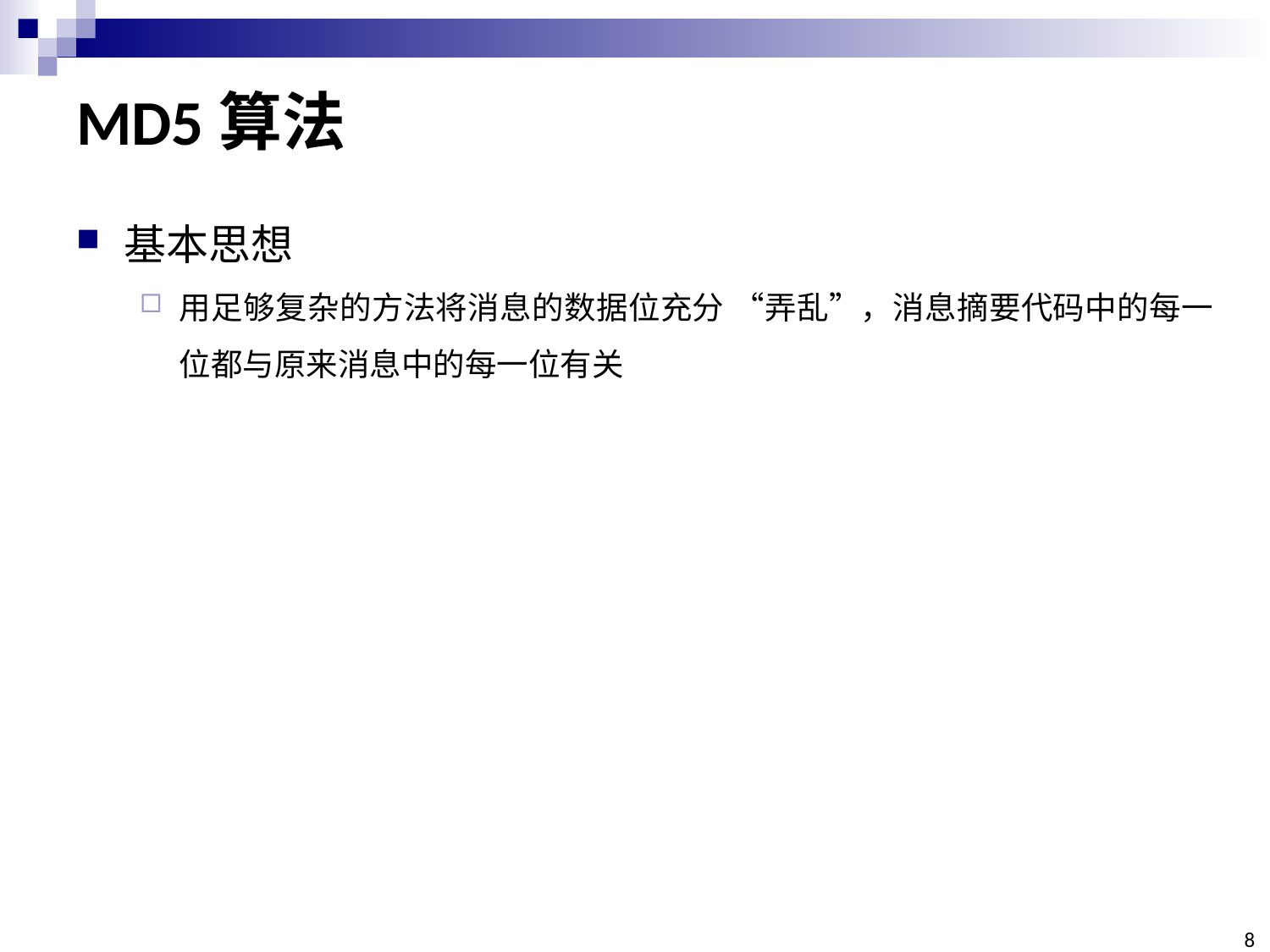

# MD5算法
基本思想
用足够复杂的方法将消息的数据位充分 “弄乱”，消息摘要代码中的每一位都与原来消息中的每一位有关
8